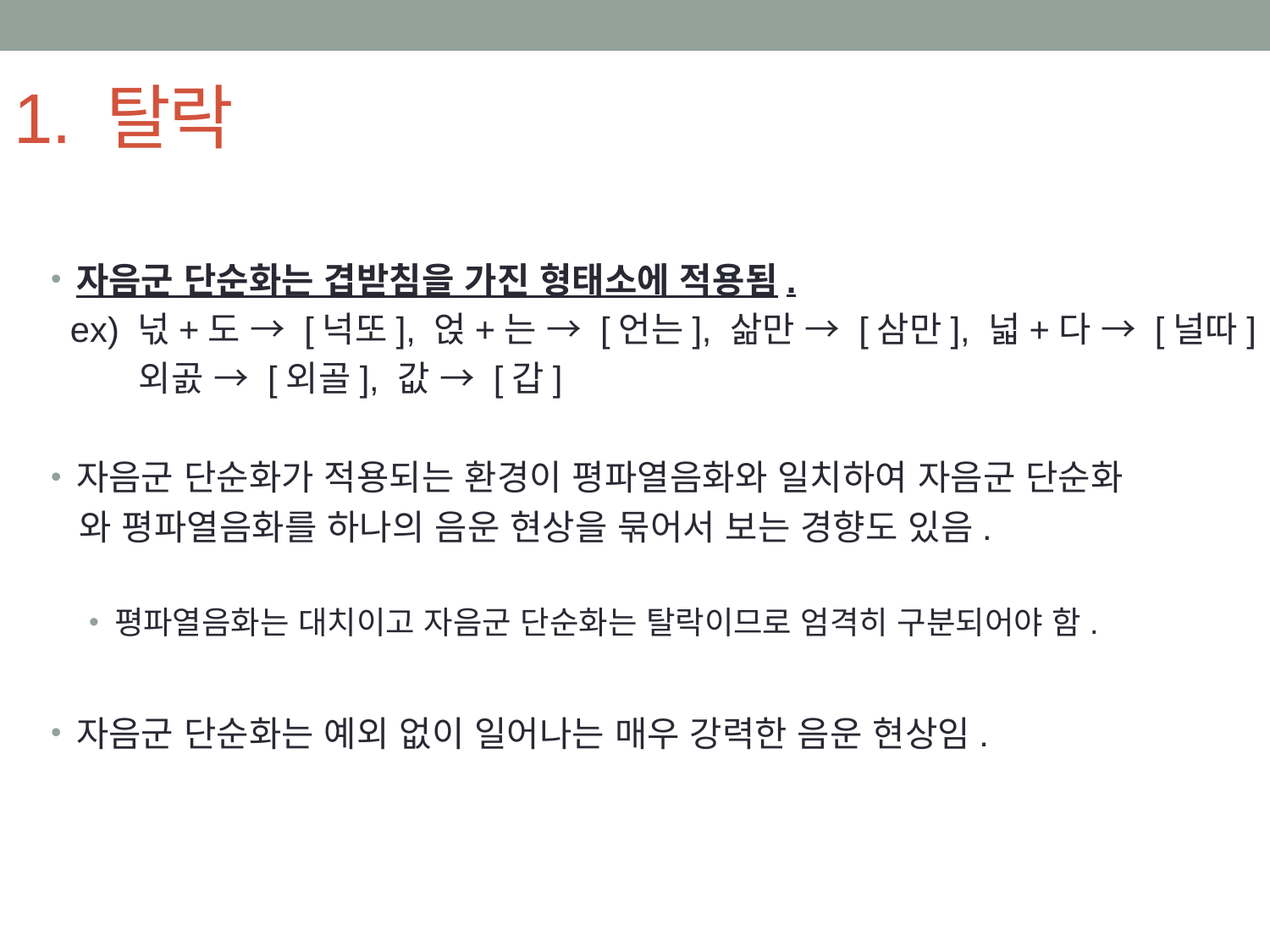

# 1. 탈락

자음군 단순화는 겹받침을 가진 형태소에 적용됨.
  ex) 넋+도 → [넉또], 얹+는 → [언는], 삶만 → [삼만], 넓+다 → [널따]
        외곬 → [외골], 값 → [갑]

자음군 단순화가 적용되는 환경이 평파열음화와 일치하여 자음군 단순화
  와 평파열음화를 하나의 음운 현상을 묶어서 보는 경향도 있음.

평파열음화는 대치이고 자음군 단순화는 탈락이므로 엄격히 구분되어야 함.

자음군 단순화는 예외 없이 일어나는 매우 강력한 음운 현상임.